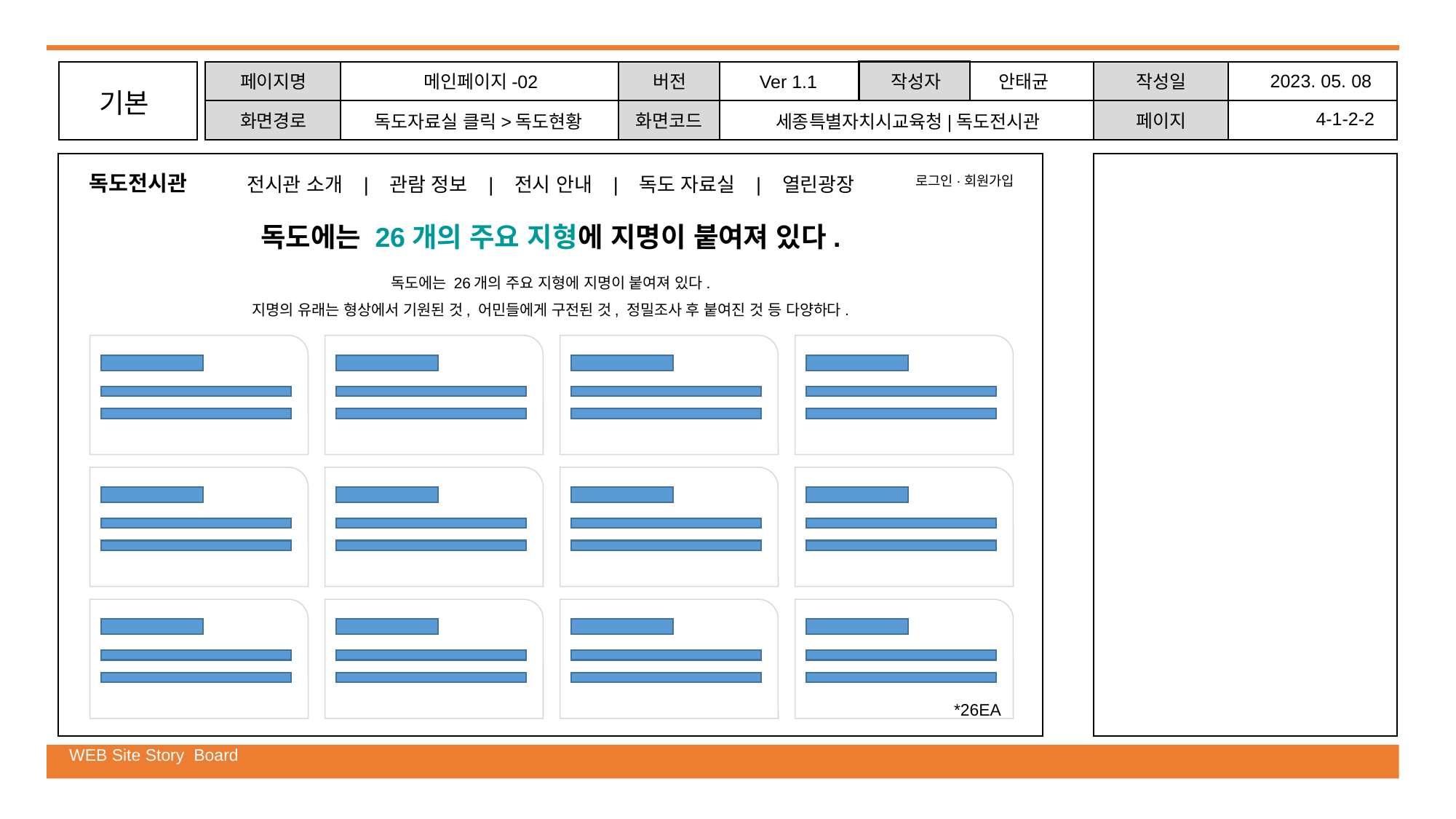

2023. 05. 08
페이지명
메인페이지-02
버전
Ver 1.1
작성자
안태균
작성일
기본
4-1-2-2
화면경로
화면코드
페이지
세종특별자치시교육청|독도전시관
독도자료실 클릭>독도현황

독도전시관
전시관 소개   |   관람 정보   |   전시 안내   |   독도 자료실   |   열린광장
로그인·회원가입
독도에는 26개의 주요 지형에 지명이 붙여져 있다.
독도에는 26개의 주요 지형에 지명이 붙여져 있다.
지명의 유래는 형상에서 기원된 것, 어민들에게 구전된 것, 정밀조사 후 붙여진 것 등 다양하다.

*26EA
WEB Site Story  Board